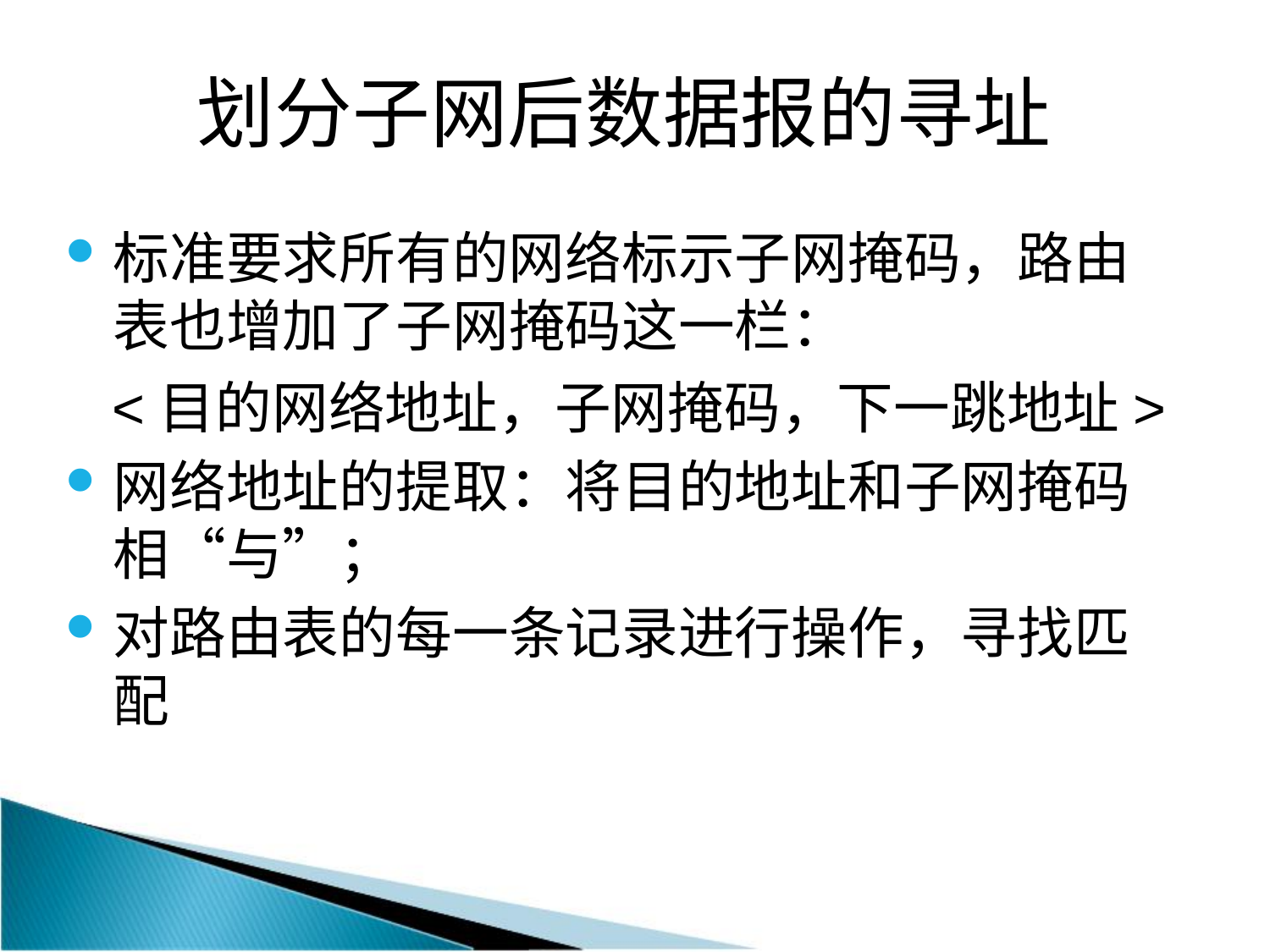

# 划分子网后数据报的寻址
标准要求所有的网络标示子网掩码，路由表也增加了子网掩码这一栏：
   <目的网络地址，子网掩码，下一跳地址>
网络地址的提取：将目的地址和子网掩码相“与”；
对路由表的每一条记录进行操作，寻找匹配